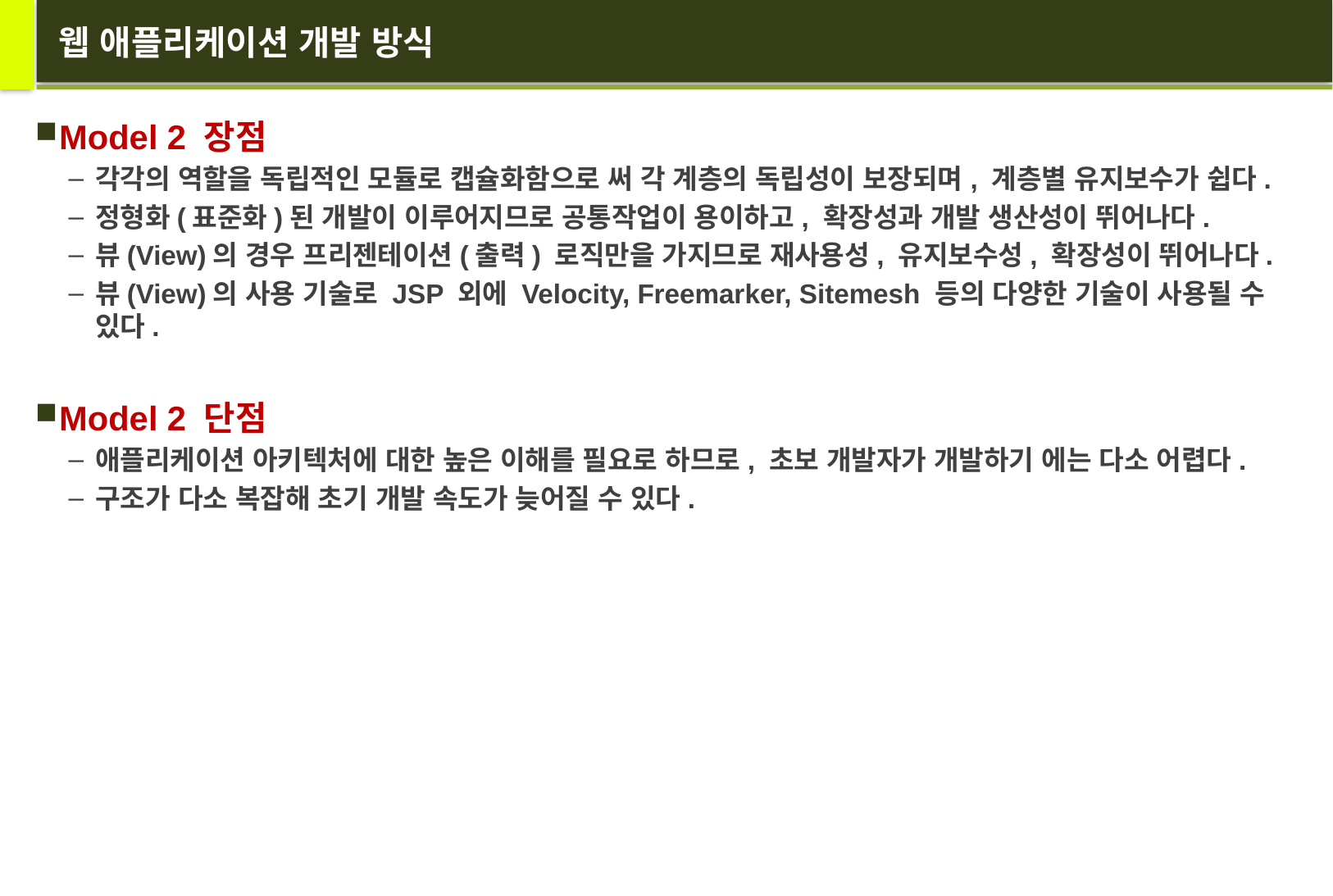

# 웹 애플리케이션 개발 방식
Model 2 장점
각각의 역할을 독립적인 모듈로 캡슐화함으로 써 각 계층의 독립성이 보장되며, 계층별 유지보수가 쉽다.
정형화(표준화)된 개발이 이루어지므로 공통작업이 용이하고, 확장성과 개발 생산성이 뛰어나다.
뷰(View)의 경우 프리젠테이션(출력) 로직만을 가지므로 재사용성, 유지보수성, 확장성이 뛰어나다.
뷰(View)의 사용 기술로 JSP 외에 Velocity, Freemarker, Sitemesh 등의 다양한 기술이 사용될 수 있다.

Model 2 단점
애플리케이션 아키텍처에 대한 높은 이해를 필요로 하므로, 초보 개발자가 개발하기 에는 다소 어렵다.
구조가 다소 복잡해 초기 개발 속도가 늦어질 수 있다.